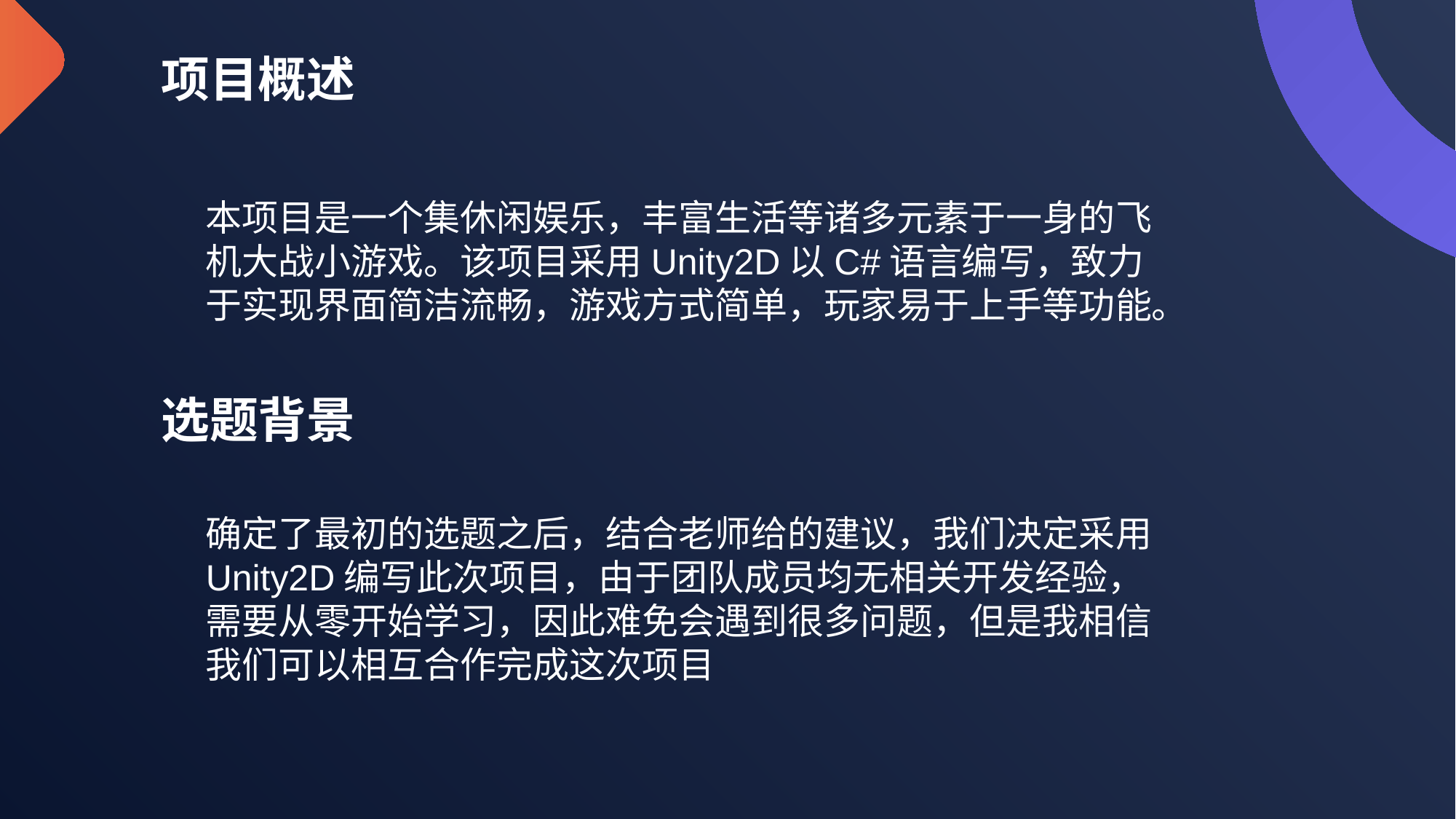

项目概述
本项目是一个集休闲娱乐，丰富生活等诸多元素于一身的飞机大战小游戏。该项目采用Unity2D以C#语言编写，致力于实现界面简洁流畅，游戏方式简单，玩家易于上手等功能。
选题背景
确定了最初的选题之后，结合老师给的建议，我们决定采用Unity2D编写此次项目，由于团队成员均无相关开发经验，需要从零开始学习，因此难免会遇到很多问题，但是我相信我们可以相互合作完成这次项目